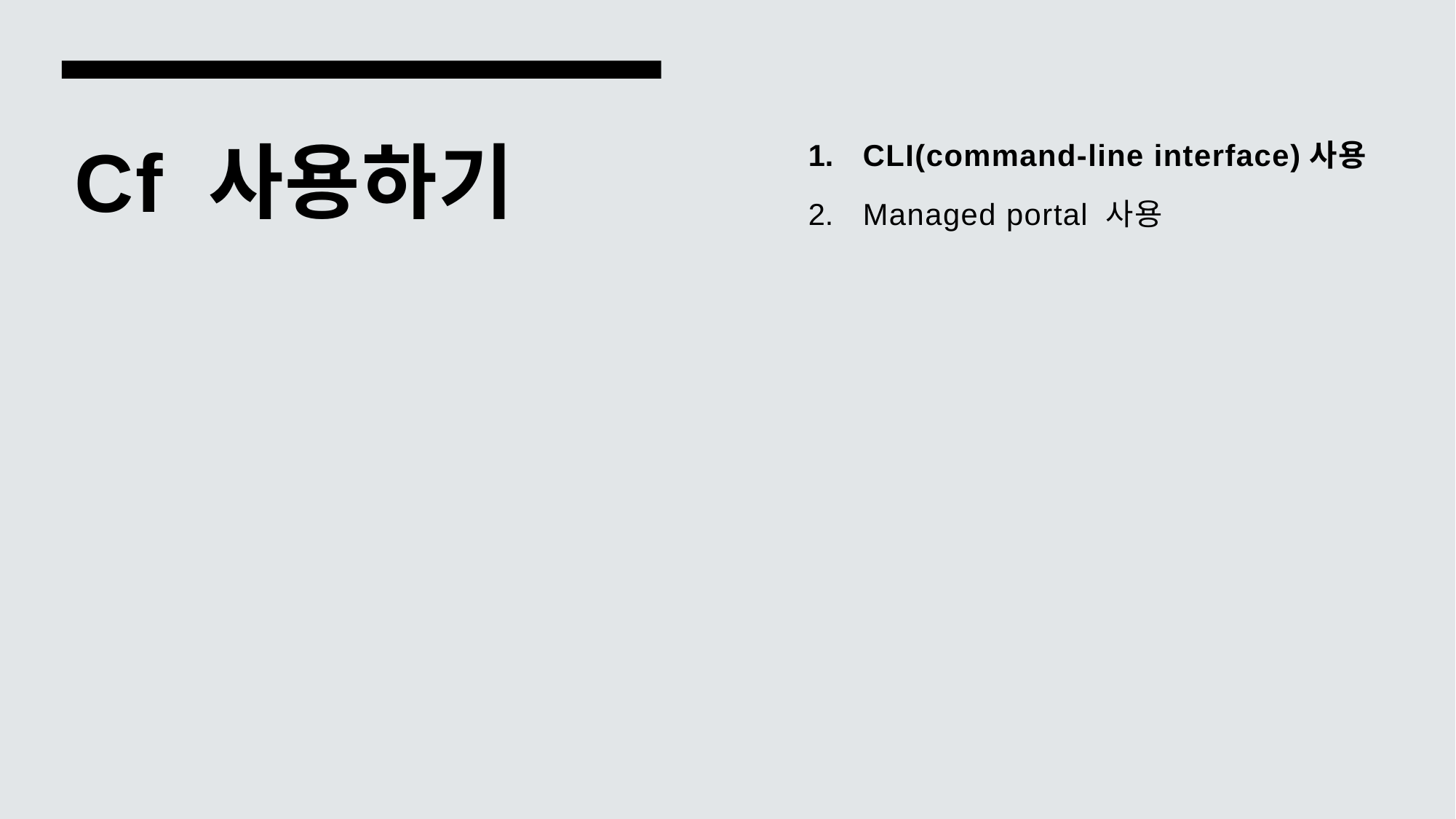

CLI(command-line interface)사용
Managed portal 사용
# Cf 사용하기